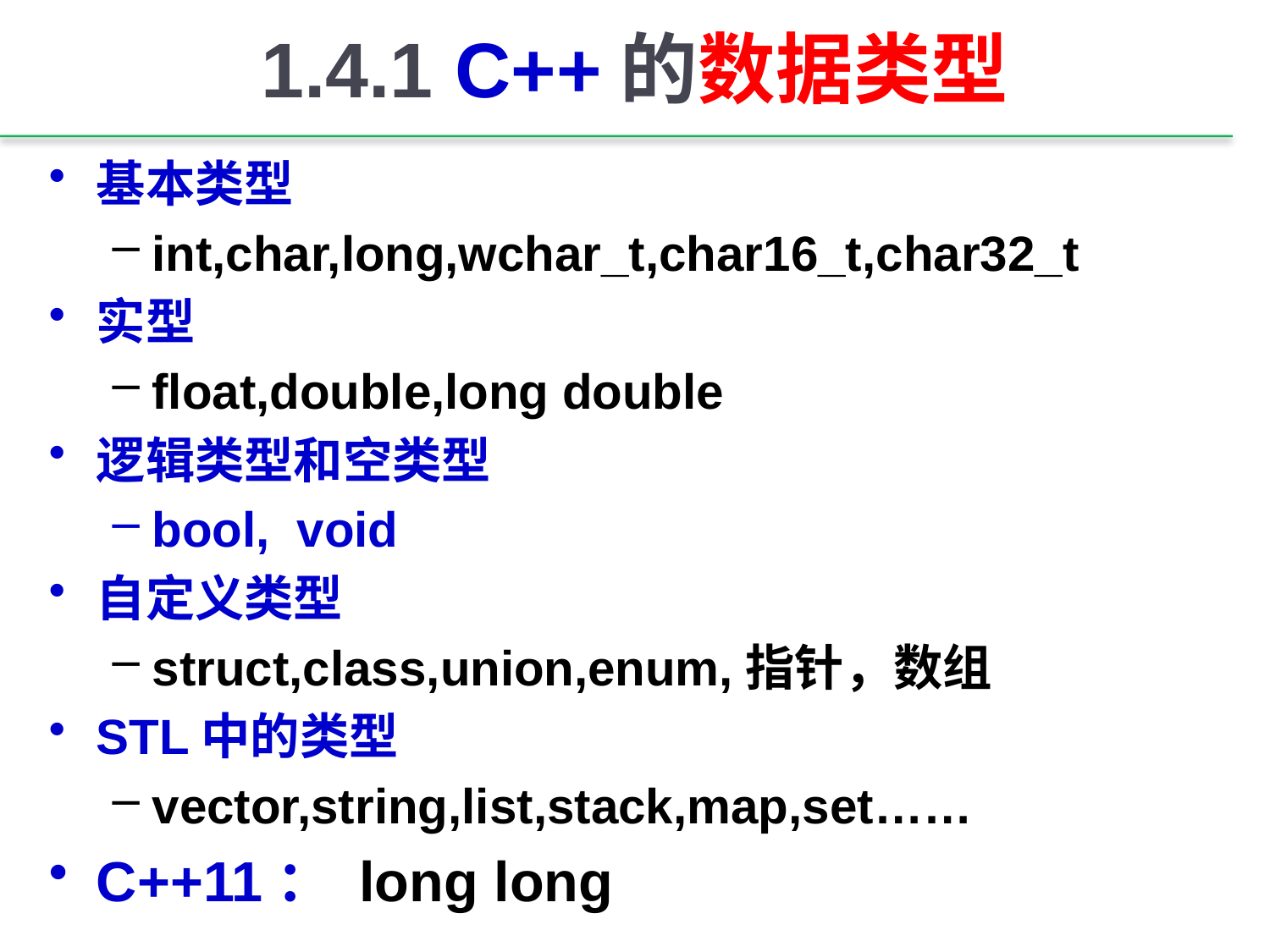

# 1.4.1 C++的数据类型
基本类型
int,char,long,wchar_t,char16_t,char32_t
实型
float,double,long double
逻辑类型和空类型
bool,  void
自定义类型
struct,class,union,enum,指针，数组
STL中的类型
vector,string,list,stack,map,set……
C++11： long long